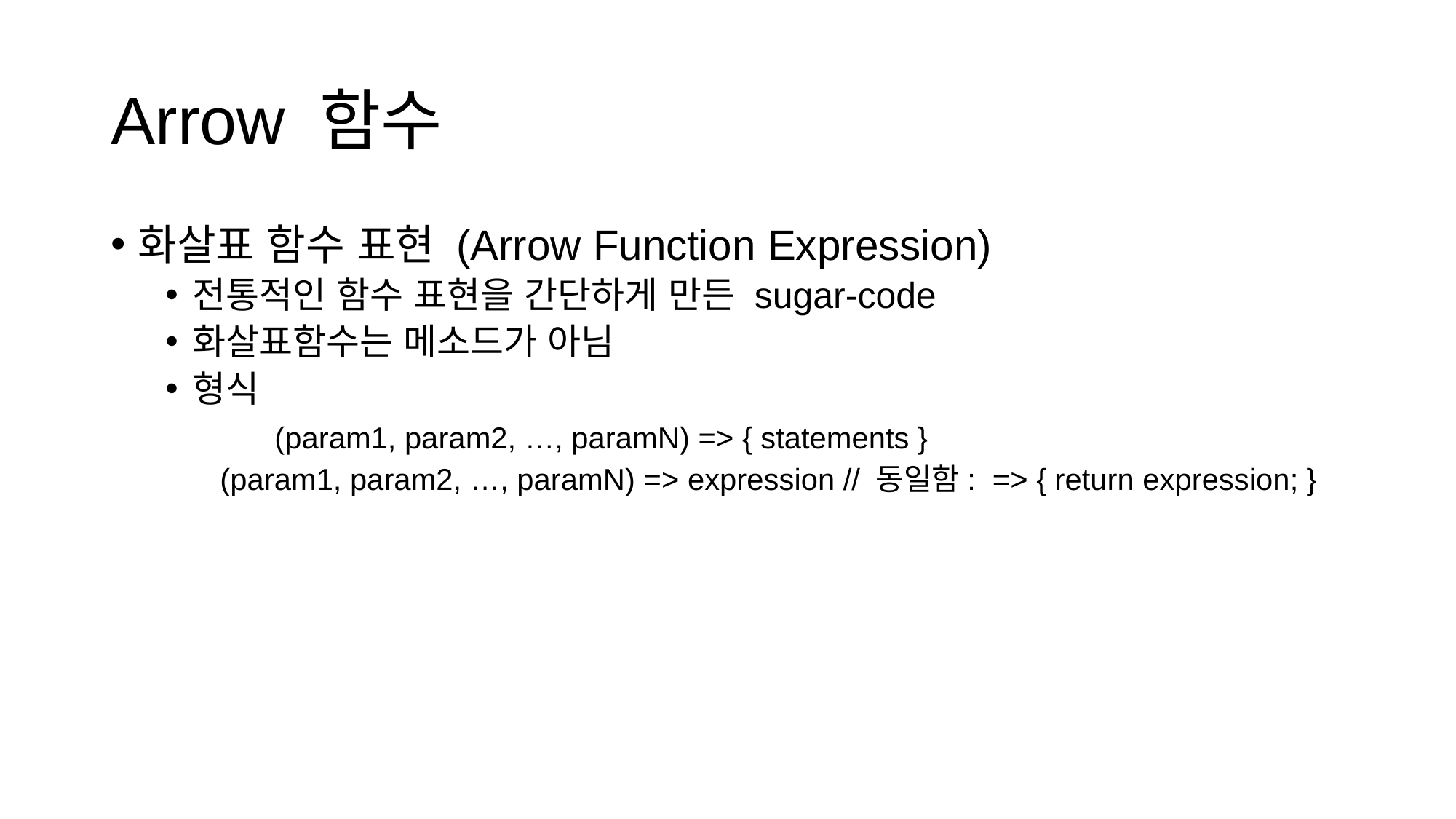

# Arrow 함수
화살표 함수 표현 (Arrow Function Expression)
전통적인 함수 표현을 간단하게 만든 sugar-code
화살표함수는 메소드가 아님
형식
	(param1, param2, …, paramN) => { statements }
(param1, param2, …, paramN) => expression // 동일함:  => { return expression; }